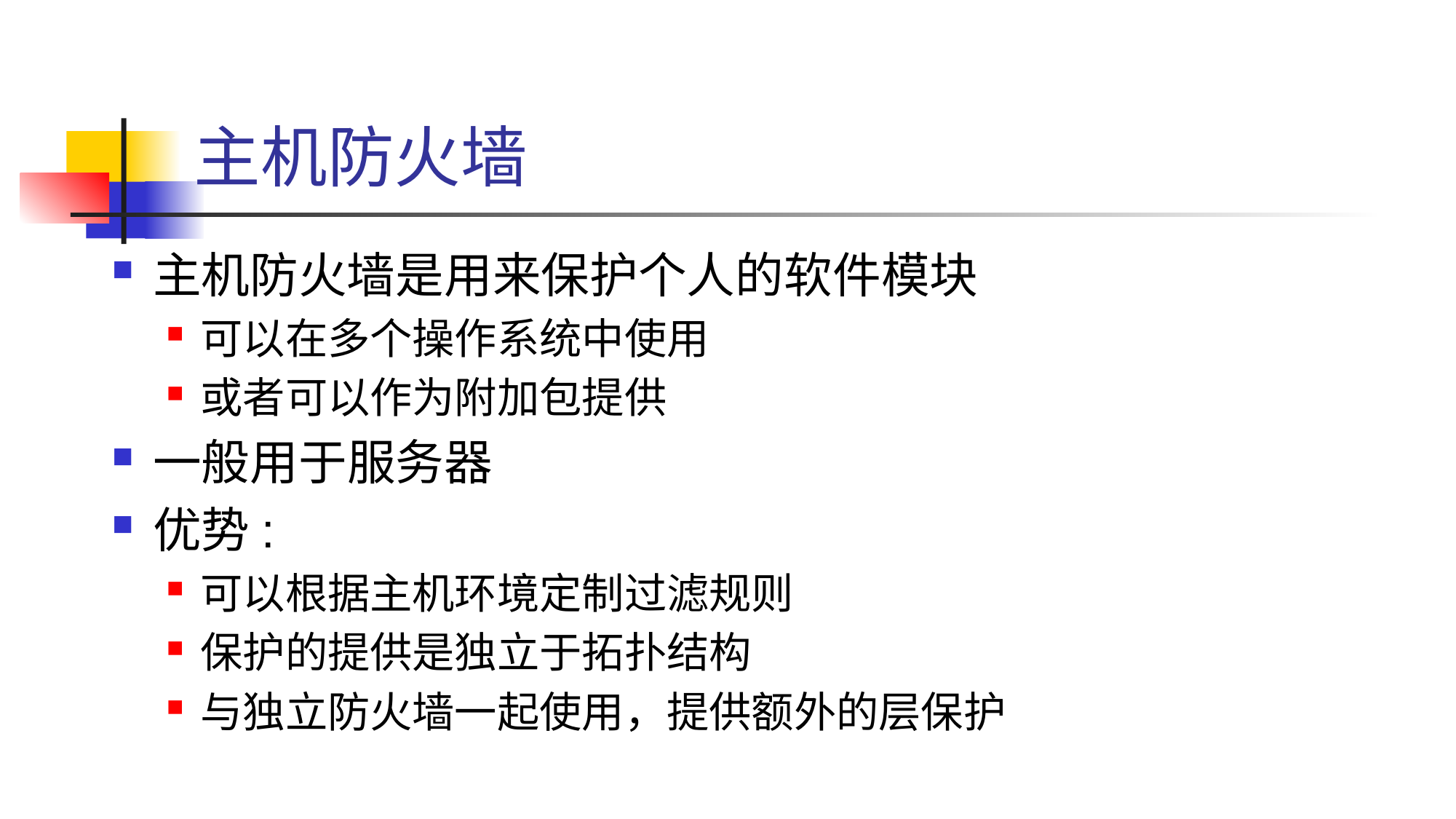

# 主机防火墙
主机防火墙是用来保护个人的软件模块
可以在多个操作系统中使用
或者可以作为附加包提供
一般用于服务器
优势:
可以根据主机环境定制过滤规则
保护的提供是独立于拓扑结构
与独立防火墙一起使用，提供额外的层保护